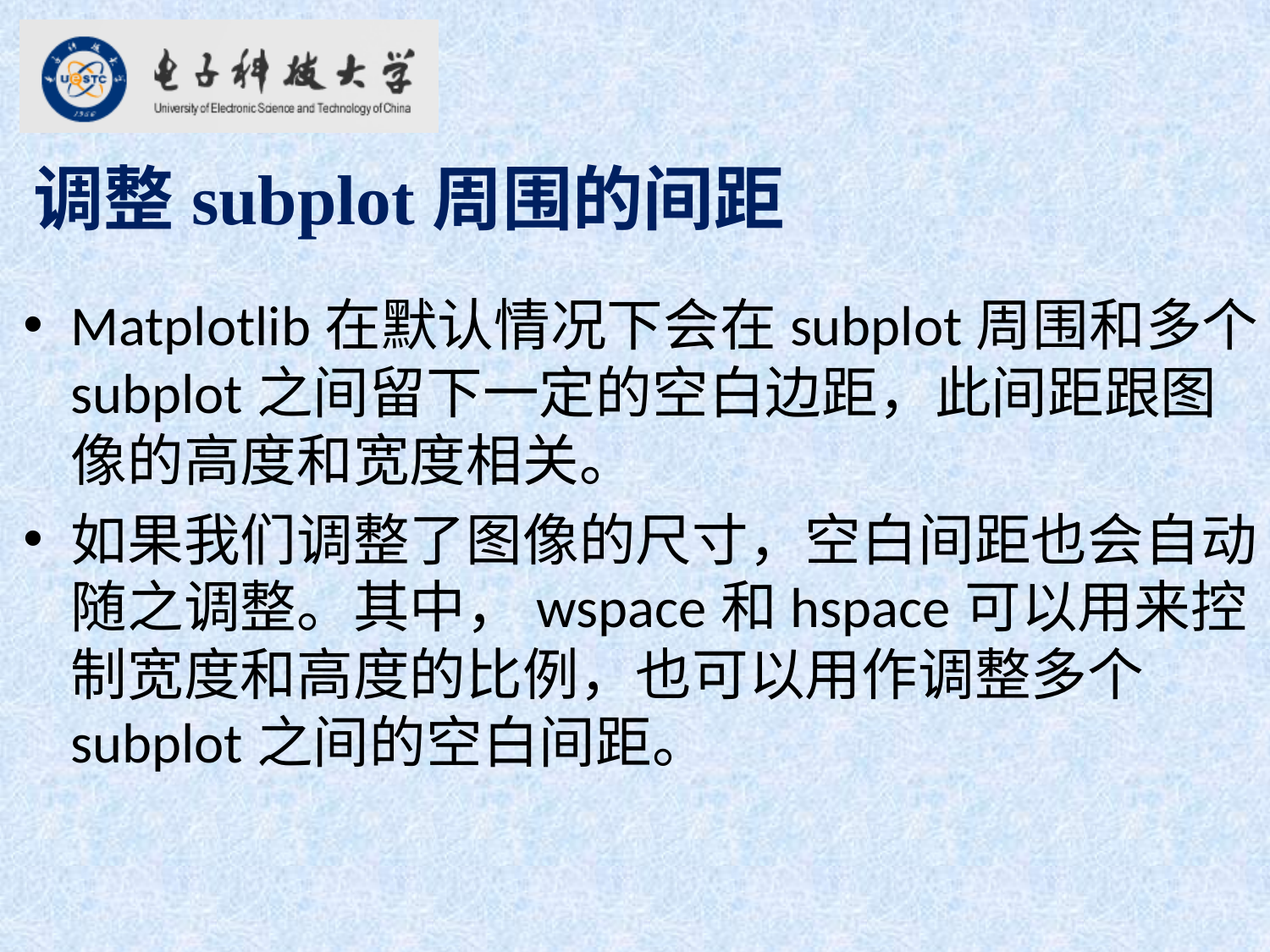

调整subplot周围的间距

Matplotlib在默认情况下会在subplot周围和多个subplot之间留下一定的空白边距，此间距跟图像的高度和宽度相关。
如果我们调整了图像的尺寸，空白间距也会自动随之调整。其中，wspace和hspace可以用来控制宽度和高度的比例，也可以用作调整多个subplot之间的空白间距。